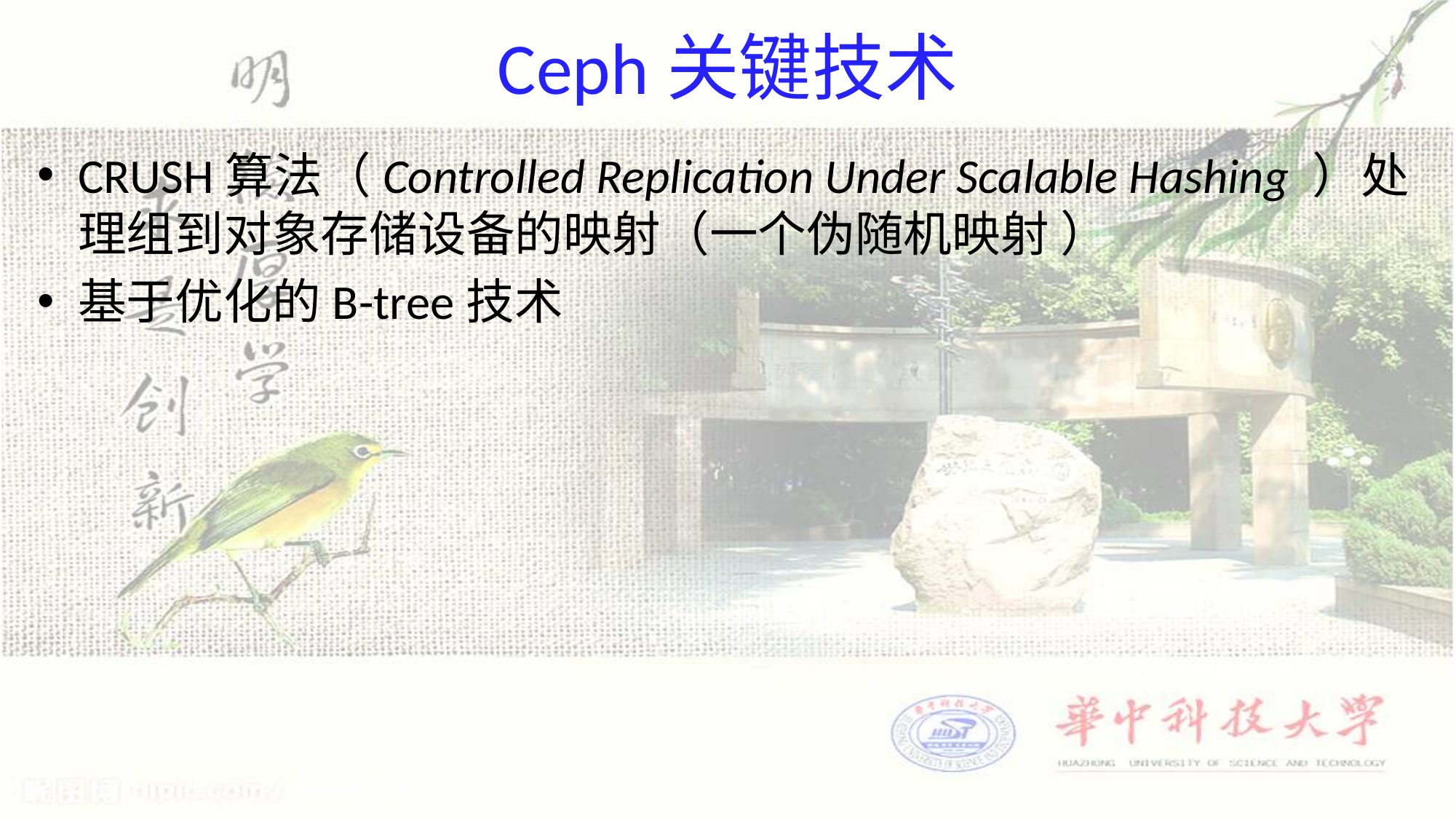

# Ceph关键技术
CRUSH算法（Controlled Replication Under Scalable Hashing ）处理组到对象存储设备的映射（一个伪随机映射 ）
基于优化的B-tree技术